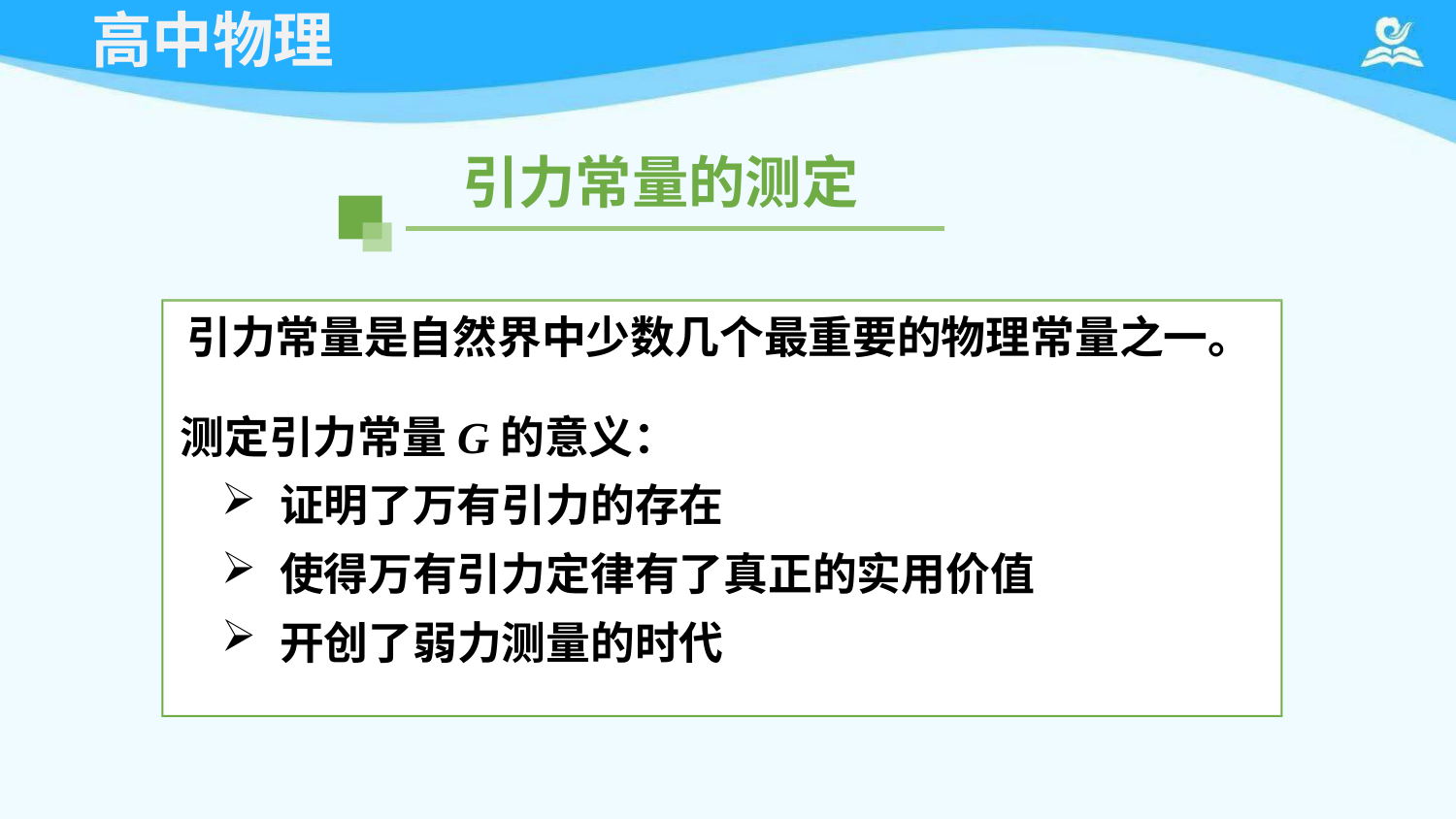

# 高中物理
引力常量的测定
引力常量是自然界中少数几个最重要的物理常量之一。 测定引力常量G的意义：
证明了万有引力的存在
使得万有引力定律有了真正的实用价值
开创了弱力测量的时代